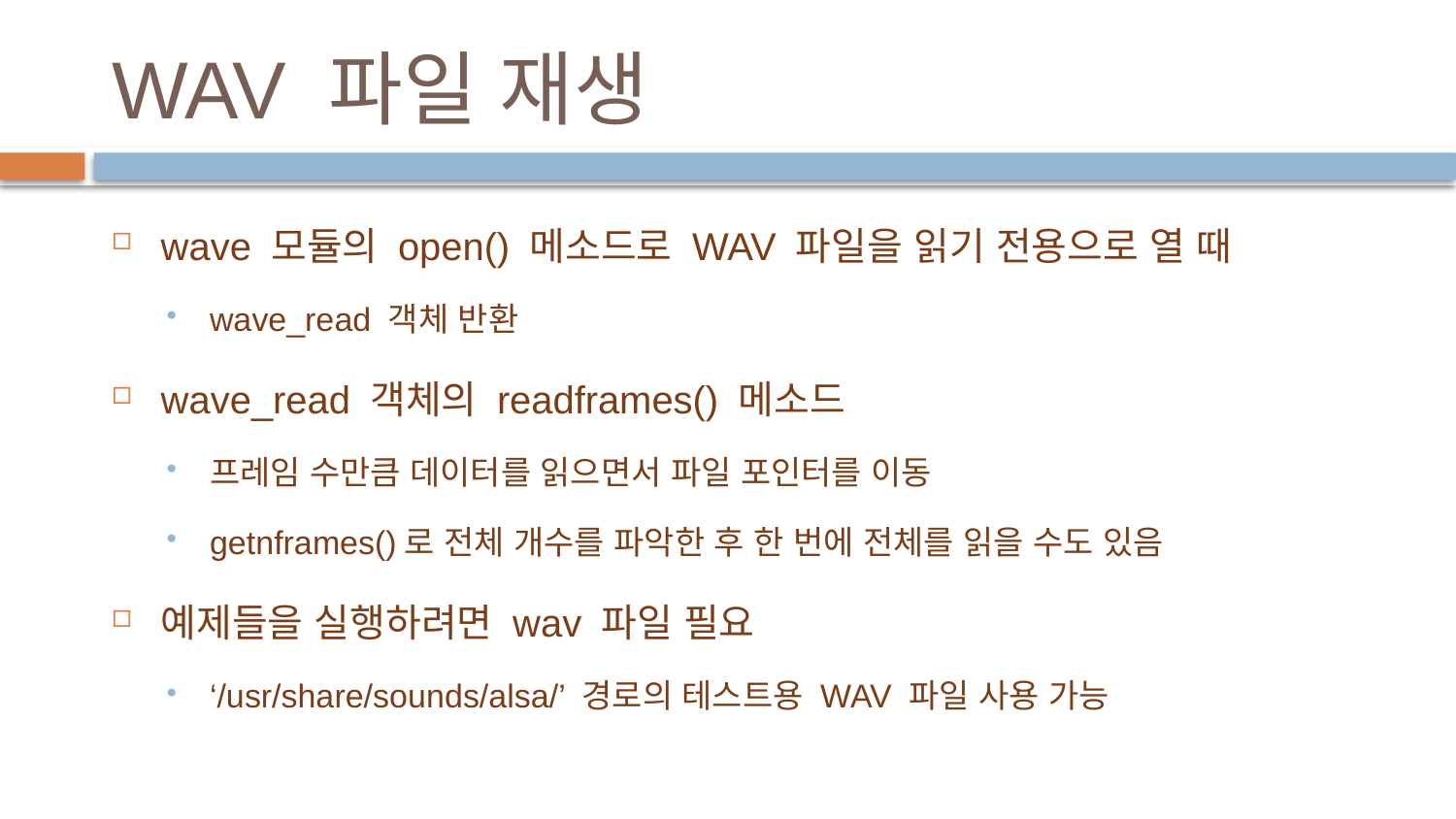

# WAV 파일 재생
wave 모듈의 open() 메소드로 WAV 파일을 읽기 전용으로 열 때
wave_read 객체 반환
wave_read 객체의 readframes() 메소드
프레임 수만큼 데이터를 읽으면서 파일 포인터를 이동
getnframes()로 전체 개수를 파악한 후 한 번에 전체를 읽을 수도 있음
예제들을 실행하려면 wav 파일 필요
‘/usr/share/sounds/alsa/’ 경로의 테스트용 WAV 파일 사용 가능